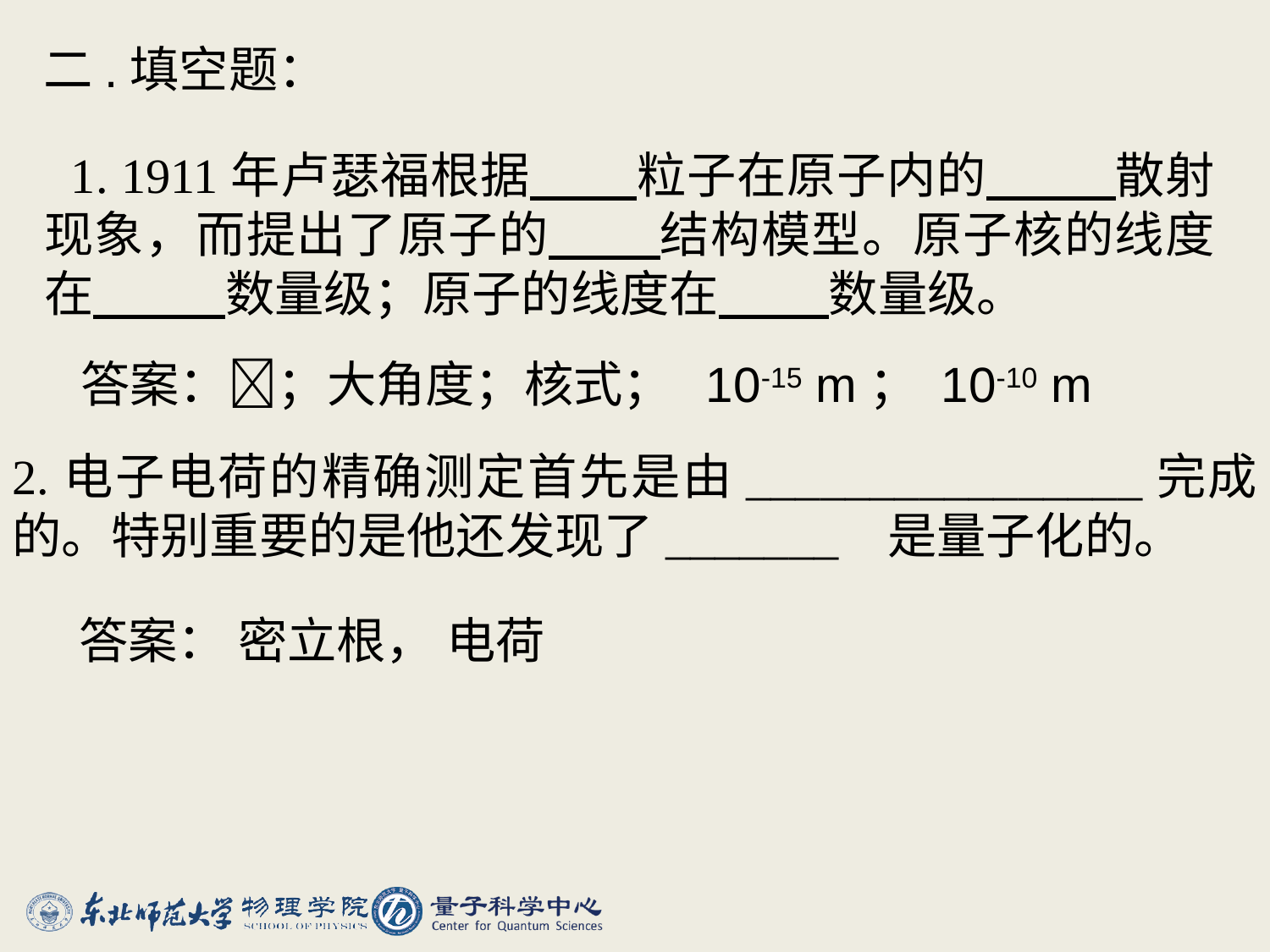

二.填空题：
#
  1. 1911年卢瑟福根据         粒子在原子内的           散射现象，而提出了原子的         结构模型。原子核的线度在            数量级；原子的线度在          数量级。

答案：α；大角度；核式；  10-15 m； 10-10 m
2.电子电荷的精确测定首先是由________________完成的。特别重要的是他还发现了_______   是量子化的。

答案： 密立根， 电荷